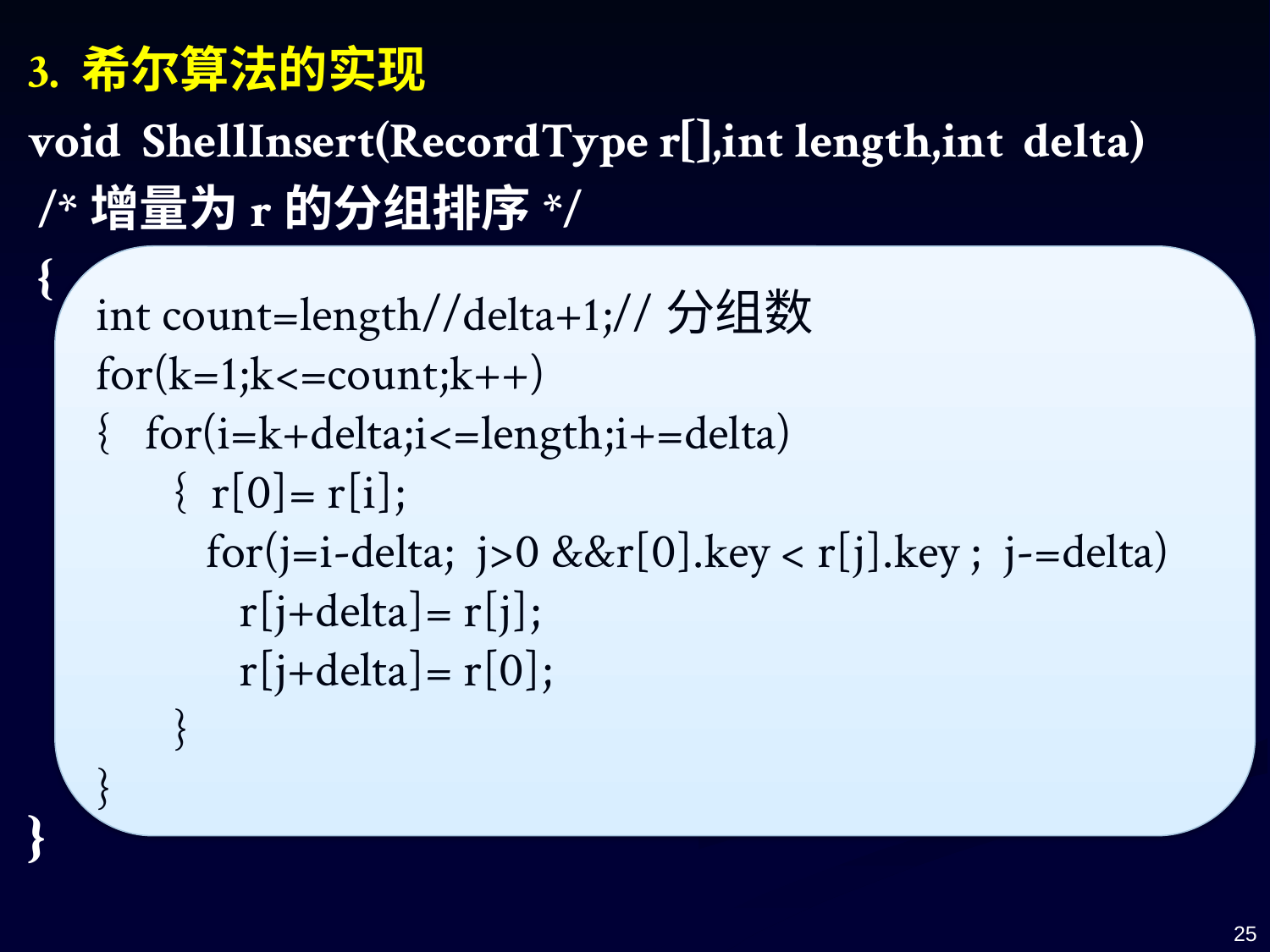

3. 希尔算法的实现
void  ShellInsert(RecordType r[],int length,int  delta)
 /*增量为r的分组排序*/
 {      for(i=1+delta ; i<= length; i++)
      /*1+delta为第一个子序列的第二个元素的下标 */
  if(r[i].key < r[i-delta].key)
{      r[0]= r[i]; /*  备份r[i]  (不做监视哨) */
       for(j=i-delta;  j>0 &&r[0].key < r[j].key ;  j-=delta)
            r[j+delta]= r[j];
       r[j+delta]= r[0];
}
}

int count=length//delta+1;//分组数
for(k=1;k<=count;k++)
{   for(i=k+delta;i<=length;i+=delta)
       {  r[0]= r[i];
          for(j=i-delta;  j>0 &&r[0].key < r[j].key ;  j-=delta)
             r[j+delta]= r[j];
             r[j+delta]= r[0];
       }
}
25